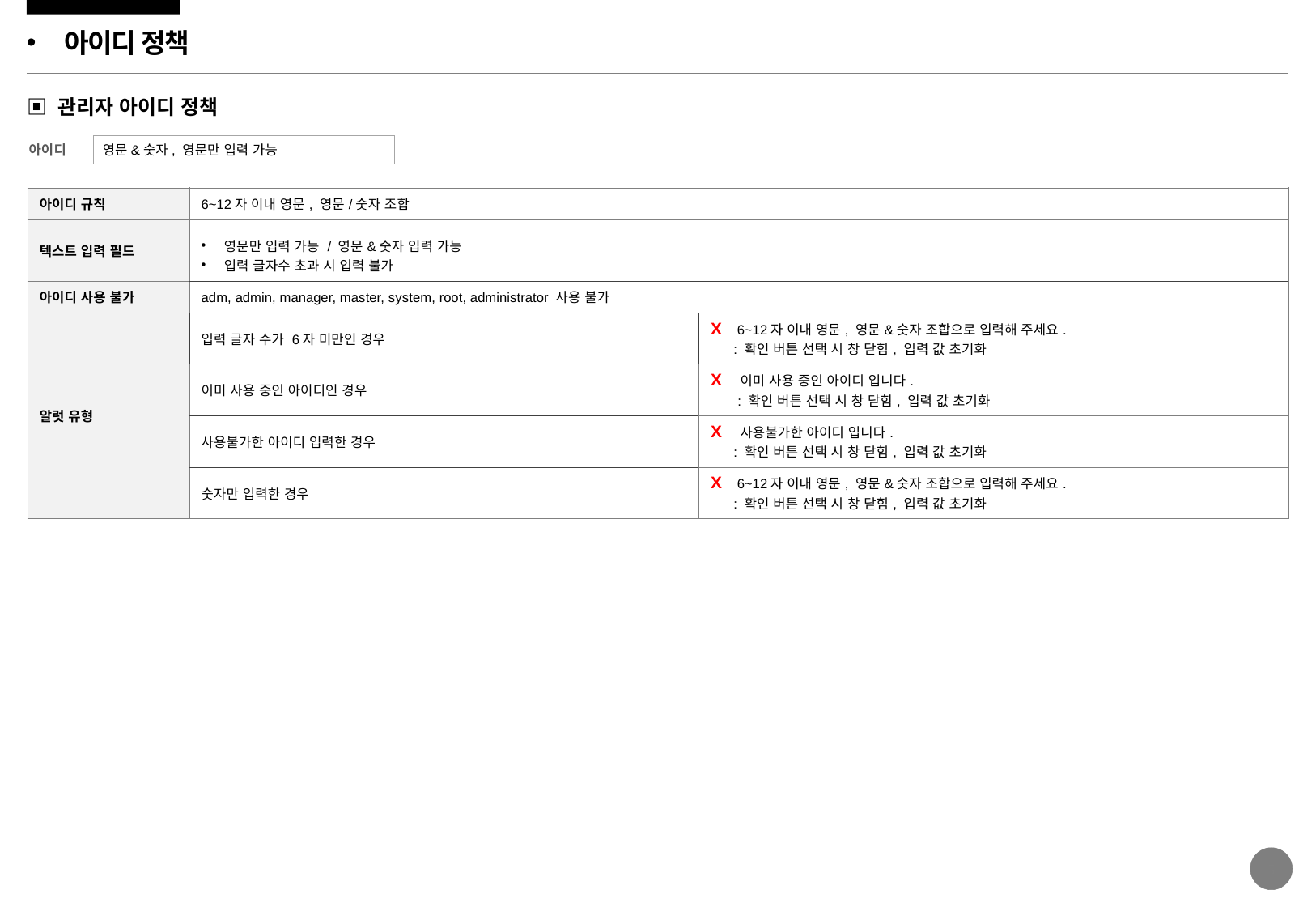

아이디 정책
▣ 관리자 아이디 정책
영문&숫자, 영문만 입력 가능
아이디
| 아이디 규칙 | 6~12자 이내 영문, 영문/숫자 조합 |  |
| --- | --- | --- |
| 텍스트 입력 필드 | 영문만 입력 가능 / 영문&숫자 입력 가능 입력 글자수 초과 시 입력 불가 |  |
| 아이디 사용 불가 | adm, admin, manager, master, system, root, administrator 사용 불가 |  |
| 알럿 유형 | 입력 글자 수가 6자 미만인 경우 | X 6~12자 이내 영문, 영문&숫자 조합으로 입력해 주세요. : 확인 버튼 선택 시 창 닫힘, 입력 값 초기화 |
|  | 이미 사용 중인 아이디인 경우 | X 이미 사용 중인 아이디 입니다. : 확인 버튼 선택 시 창 닫힘, 입력 값 초기화 |
|  | 사용불가한 아이디 입력한 경우 | X 사용불가한 아이디 입니다. : 확인 버튼 선택 시 창 닫힘, 입력 값 초기화 |
|  | 숫자만 입력한 경우 | X 6~12자 이내 영문, 영문&숫자 조합으로 입력해 주세요. : 확인 버튼 선택 시 창 닫힘, 입력 값 초기화 |
5